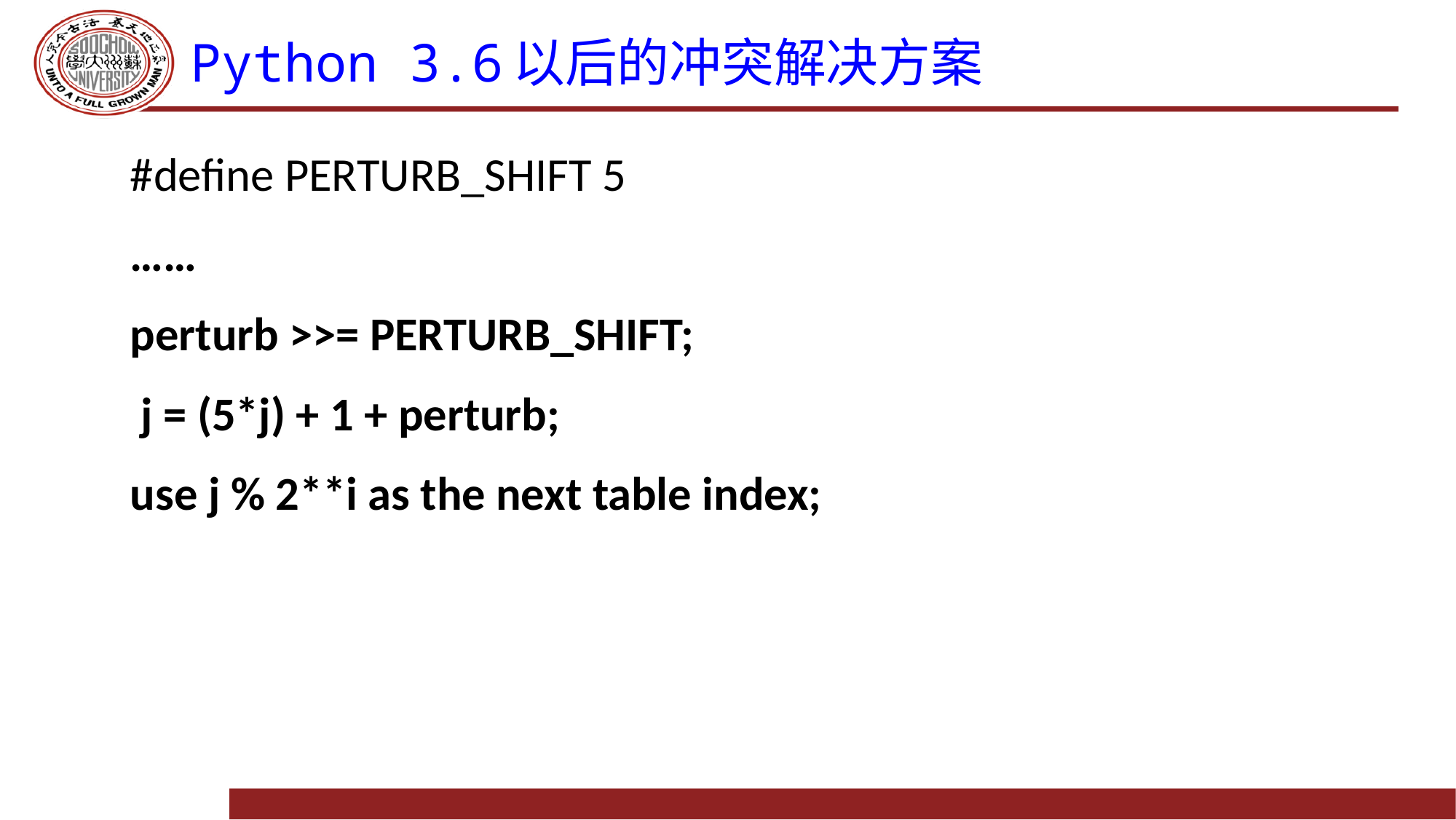

# Python 3.6以后的冲突解决方案
#define PERTURB_SHIFT 5
……
perturb >>= PERTURB_SHIFT;
 j = (5*j) + 1 + perturb;
use j % 2**i as the next table index;